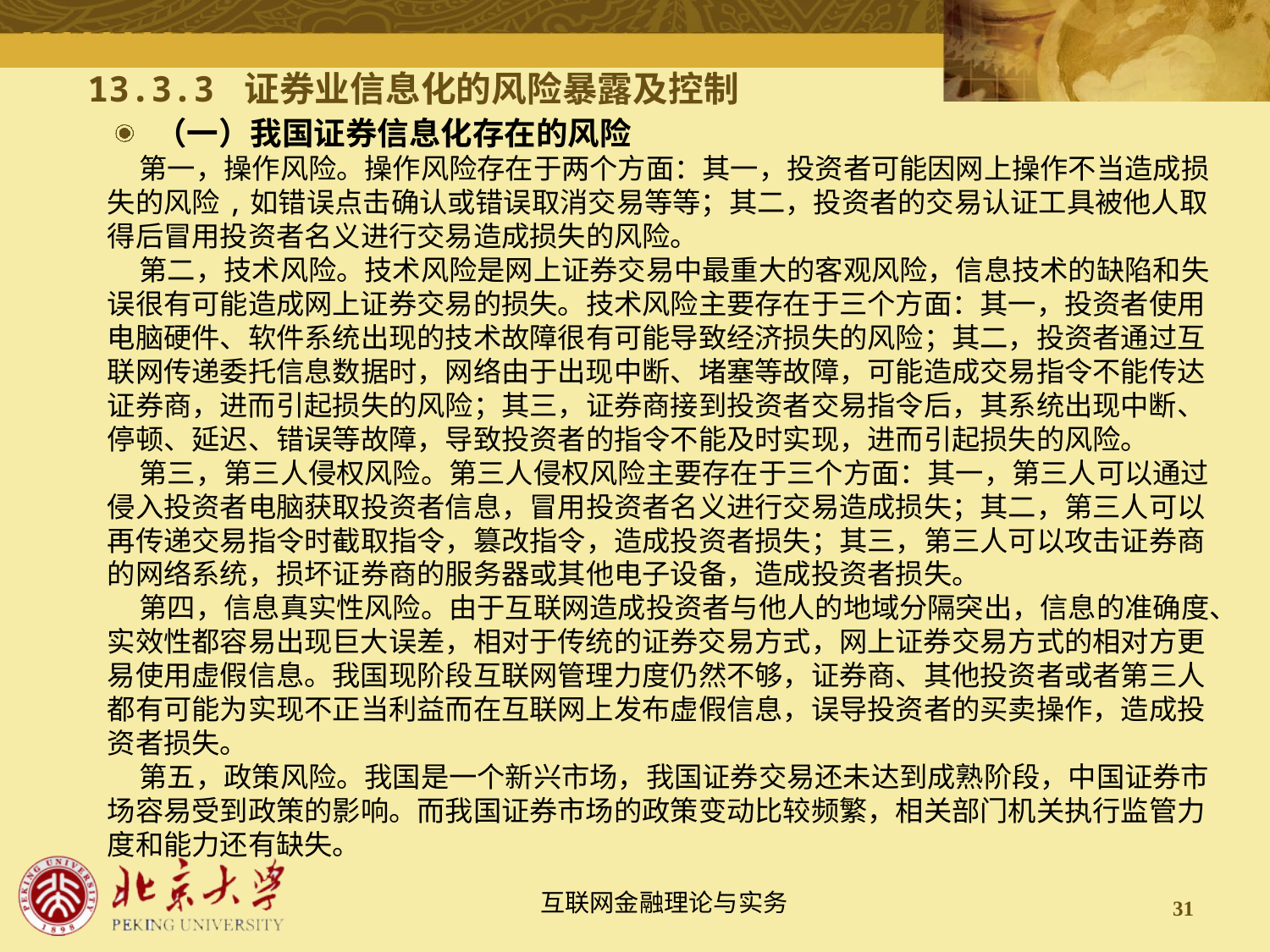

13.3.3 证券业信息化的风险暴露及控制
（一）我国证券信息化存在的风险
    第一，操作风险。操作风险存在于两个方面：其一，投资者可能因网上操作不当造成损失的风险,如错误点击确认或错误取消交易等等；其二，投资者的交易认证工具被他人取得后冒用投资者名义进行交易造成损失的风险。
    第二，技术风险。技术风险是网上证券交易中最重大的客观风险，信息技术的缺陷和失误很有可能造成网上证券交易的损失。技术风险主要存在于三个方面：其一，投资者使用电脑硬件、软件系统出现的技术故障很有可能导致经济损失的风险；其二，投资者通过互联网传递委托信息数据时，网络由于出现中断、堵塞等故障，可能造成交易指令不能传达证券商，进而引起损失的风险；其三，证券商接到投资者交易指令后，其系统出现中断、停顿、延迟、错误等故障，导致投资者的指令不能及时实现，进而引起损失的风险。
    第三，第三人侵权风险。第三人侵权风险主要存在于三个方面：其一，第三人可以通过侵入投资者电脑获取投资者信息，冒用投资者名义进行交易造成损失；其二，第三人可以再传递交易指令时截取指令，篡改指令，造成投资者损失；其三，第三人可以攻击证券商的网络系统，损坏证券商的服务器或其他电子设备，造成投资者损失。
    第四，信息真实性风险。由于互联网造成投资者与他人的地域分隔突出，信息的准确度、实效性都容易出现巨大误差，相对于传统的证券交易方式，网上证券交易方式的相对方更易使用虚假信息。我国现阶段互联网管理力度仍然不够，证券商、其他投资者或者第三人都有可能为实现不正当利益而在互联网上发布虚假信息，误导投资者的买卖操作，造成投资者损失。
    第五，政策风险。我国是一个新兴市场，我国证券交易还未达到成熟阶段，中国证券市场容易受到政策的影响。而我国证券市场的政策变动比较频繁，相关部门机关执行监管力度和能力还有缺失。
31